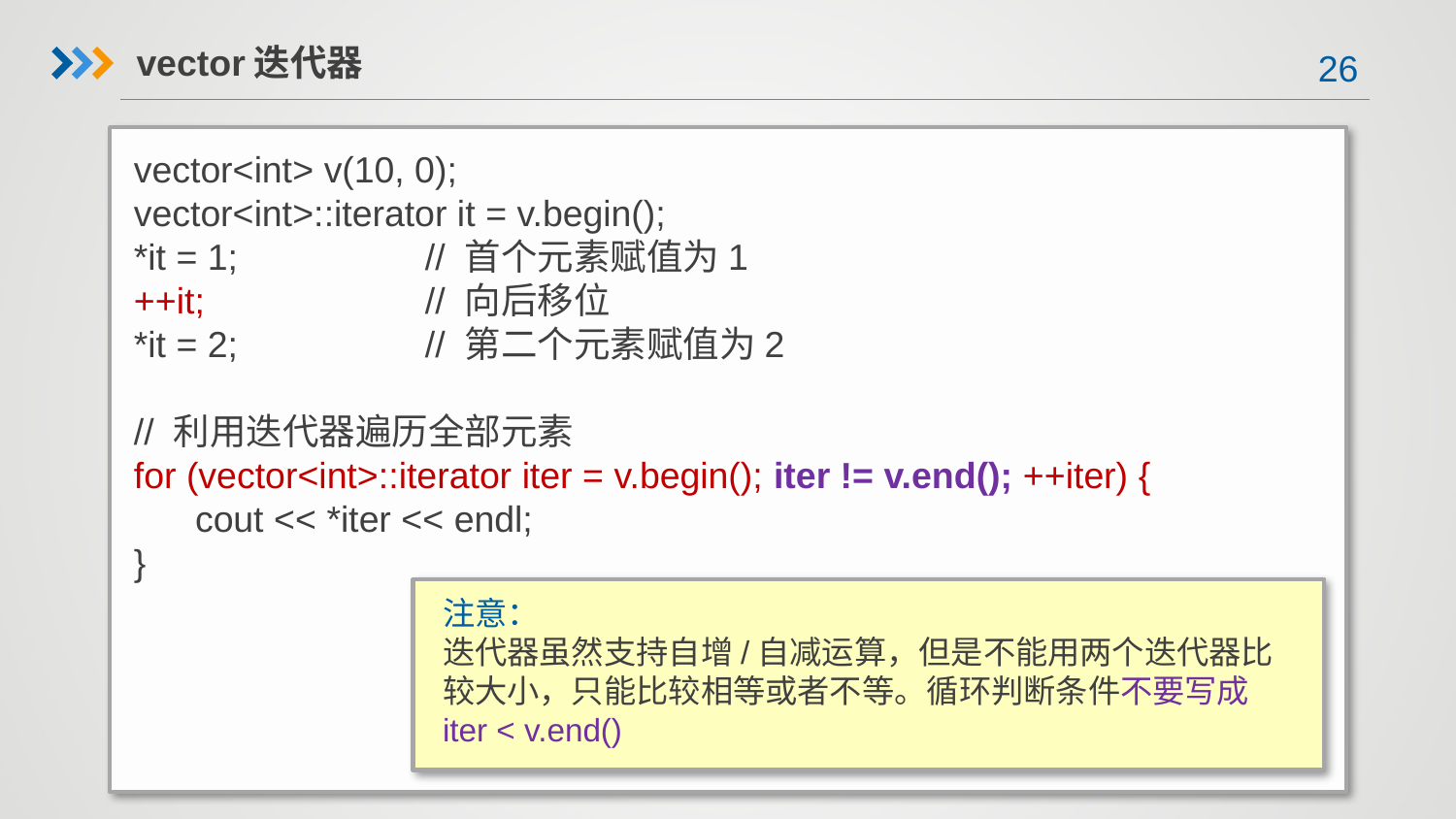

vector迭代器

vector<int> v(10, 0);
vector<int>::iterator it = v.begin();
*it = 1;		// 首个元素赋值为1
++it;		// 向后移位
*it = 2;		// 第二个元素赋值为2

// 利用迭代器遍历全部元素
for (vector<int>::iterator iter = v.begin(); iter != v.end(); ++iter) {
      cout << *iter << endl;
}

注意：
迭代器虽然支持自增/自减运算，但是不能用两个迭代器比较大小，只能比较相等或者不等。循环判断条件不要写成 iter < v.end()